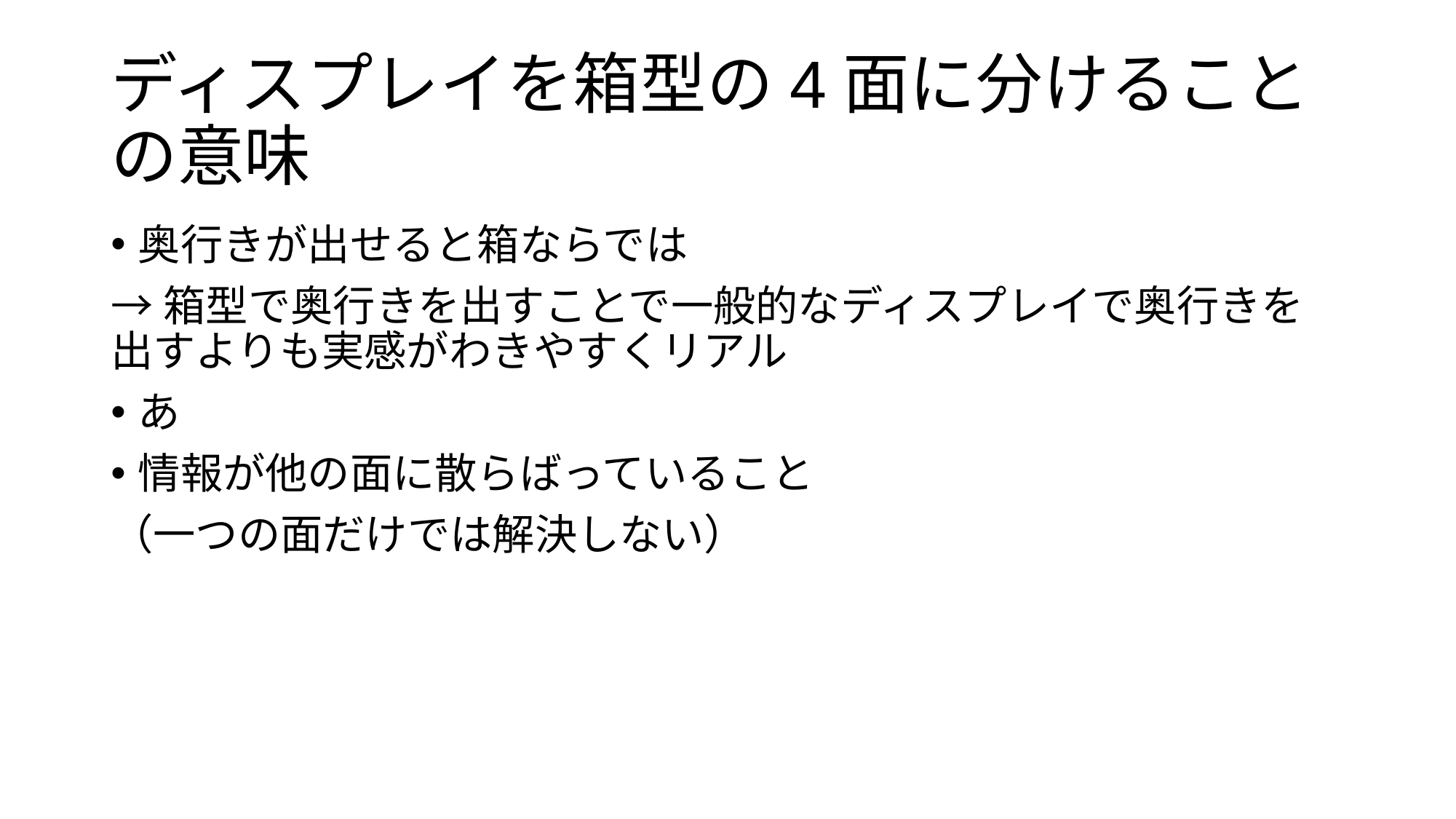

# ディスプレイを箱型の4面に分けることの意味
奥行きが出せると箱ならでは
→箱型で奥行きを出すことで一般的なディスプレイで奥行きを出すよりも実感がわきやすくリアル
あ
情報が他の面に散らばっていること
（一つの面だけでは解決しない）